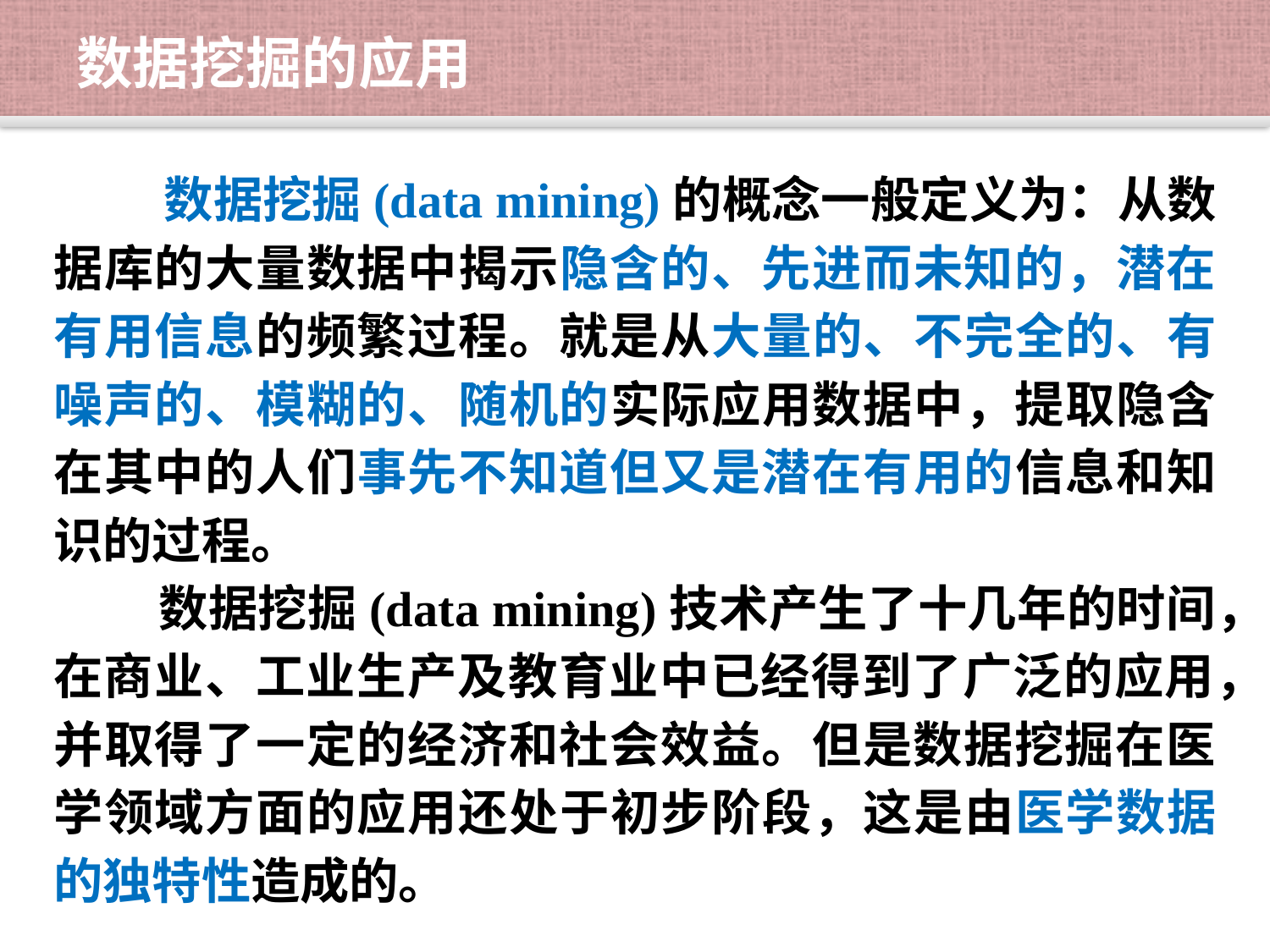

# 数据挖掘的应用
        数据挖掘(data mining)的概念一般定义为：从数据库的大量数据中揭示隐含的、先进而未知的，潜在有用信息的频繁过程。就是从大量的、不完全的、有噪声的、模糊的、随机的实际应用数据中，提取隐含在其中的人们事先不知道但又是潜在有用的信息和知识的过程。
        数据挖掘(data mining)技术产生了十几年的时间，在商业、工业生产及教育业中已经得到了广泛的应用，并取得了一定的经济和社会效益。但是数据挖掘在医学领域方面的应用还处于初步阶段，这是由医学数据的独特性造成的。